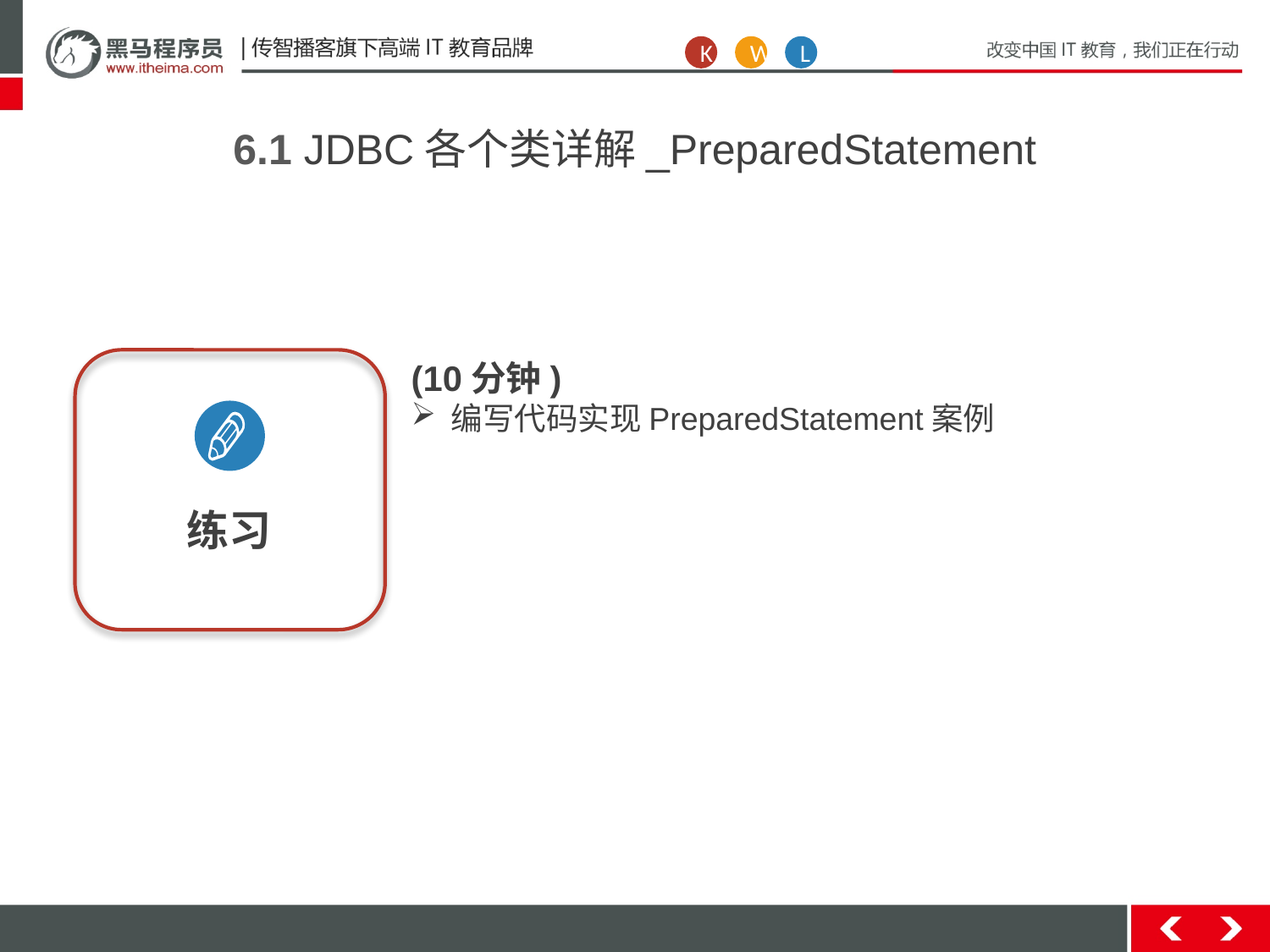

K
W
L
6.1 JDBC各个类详解_PreparedStatement

练习
(10分钟)
编写代码实现PreparedStatement案例